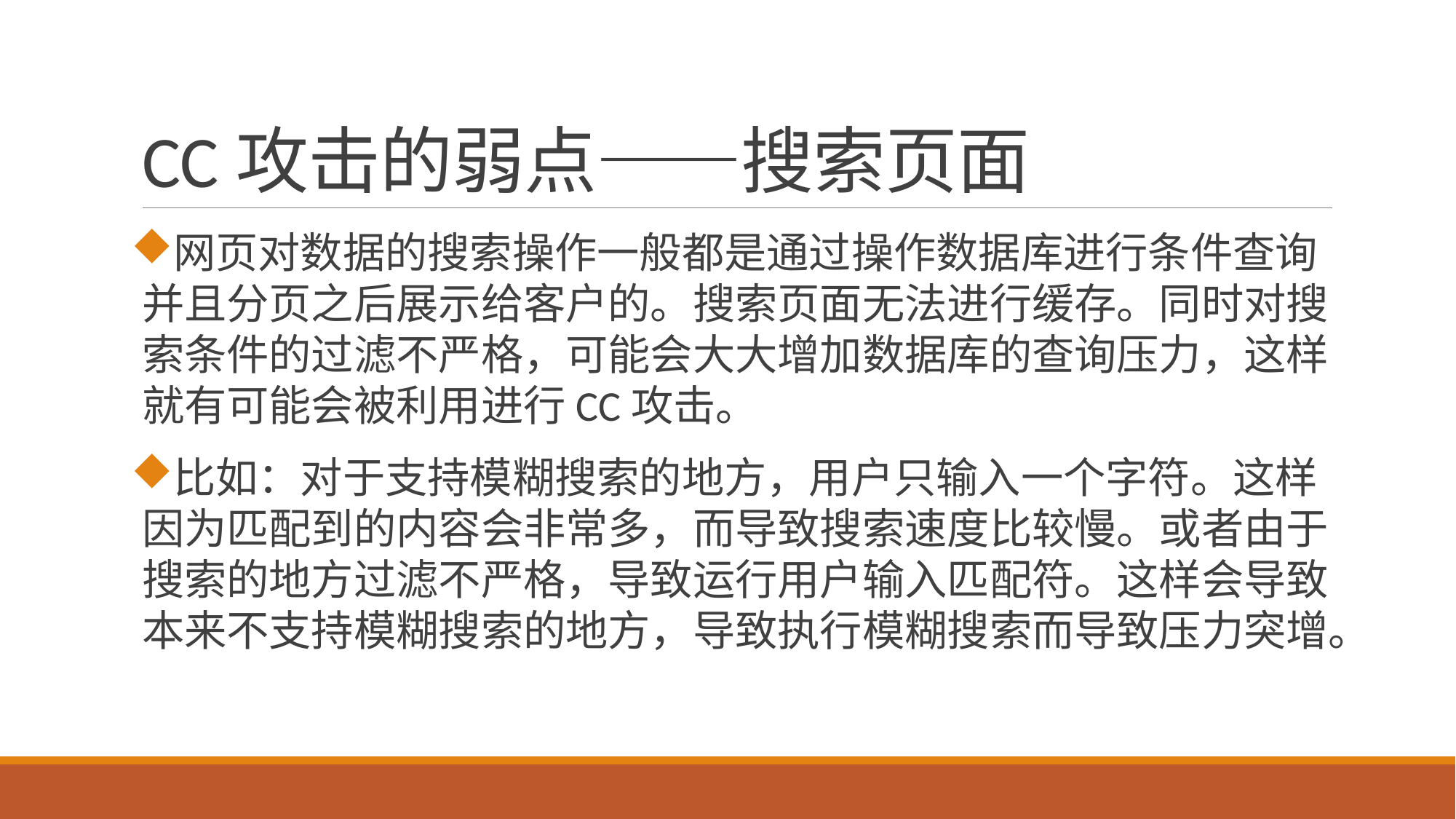

# CC攻击的弱点——搜索页面
网页对数据的搜索操作一般都是通过操作数据库进行条件查询并且分页之后展示给客户的。搜索页面无法进行缓存。同时对搜索条件的过滤不严格，可能会大大增加数据库的查询压力，这样就有可能会被利用进行CC攻击。
比如：对于支持模糊搜索的地方，用户只输入一个字符。这样因为匹配到的内容会非常多，而导致搜索速度比较慢。或者由于搜索的地方过滤不严格，导致运行用户输入匹配符。这样会导致本来不支持模糊搜索的地方，导致执行模糊搜索而导致压力突增。